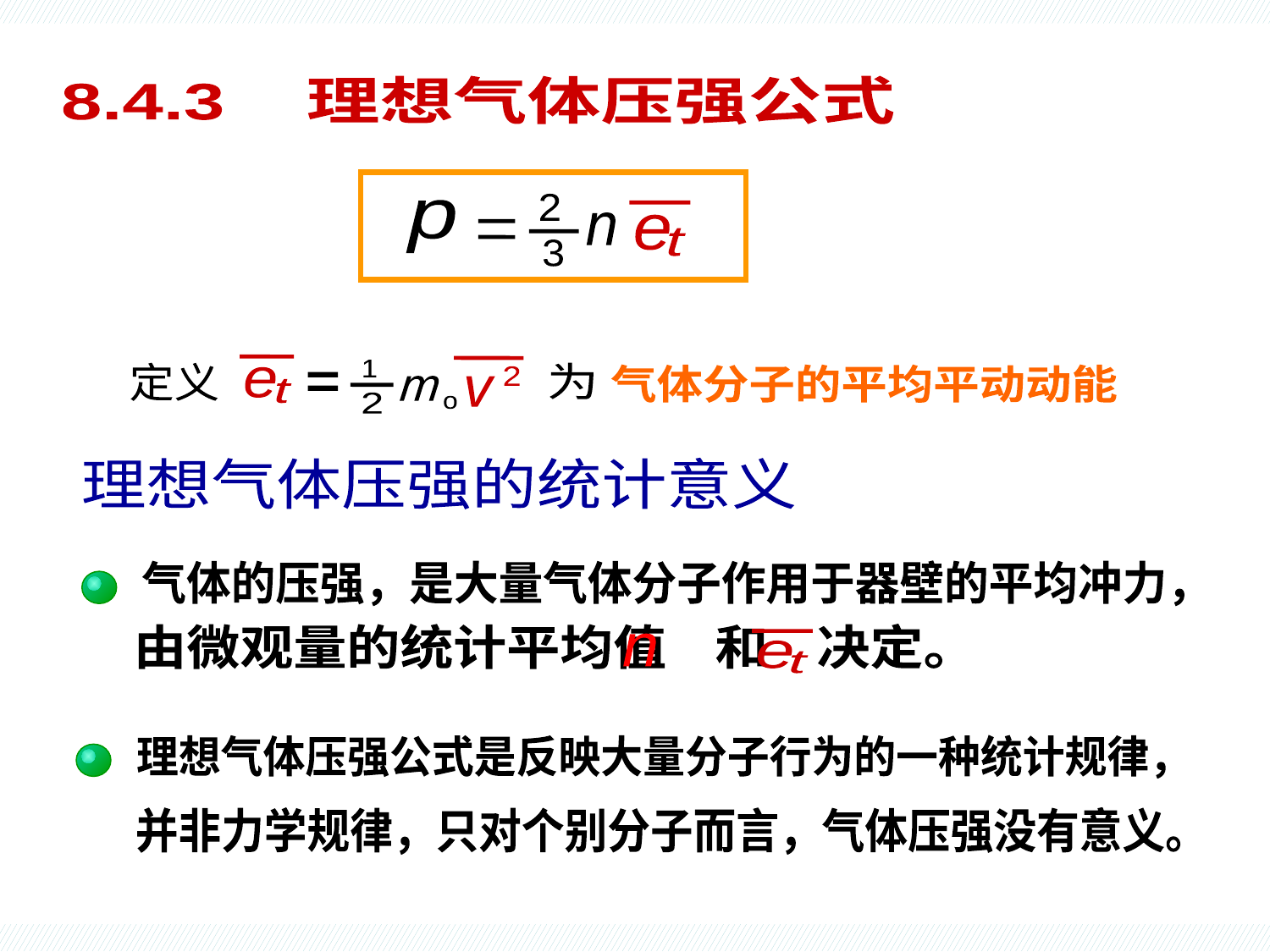

8.4.3    理想气体压强公式

2
p

ε
t
n

3

2
v
1
定义
为
气体分子的平均平动动能

ε
m
t

2
o
理想气体压强的统计意义
气体的压强，是大量气体分子作用于器壁的平均冲力，

由微观量的统计平均值    和    决定。

ε
t
n
理想气体压强公式是反映大量分子行为的一种统计规律，

并非力学规律，只对个别分子而言，气体压强没有意义。